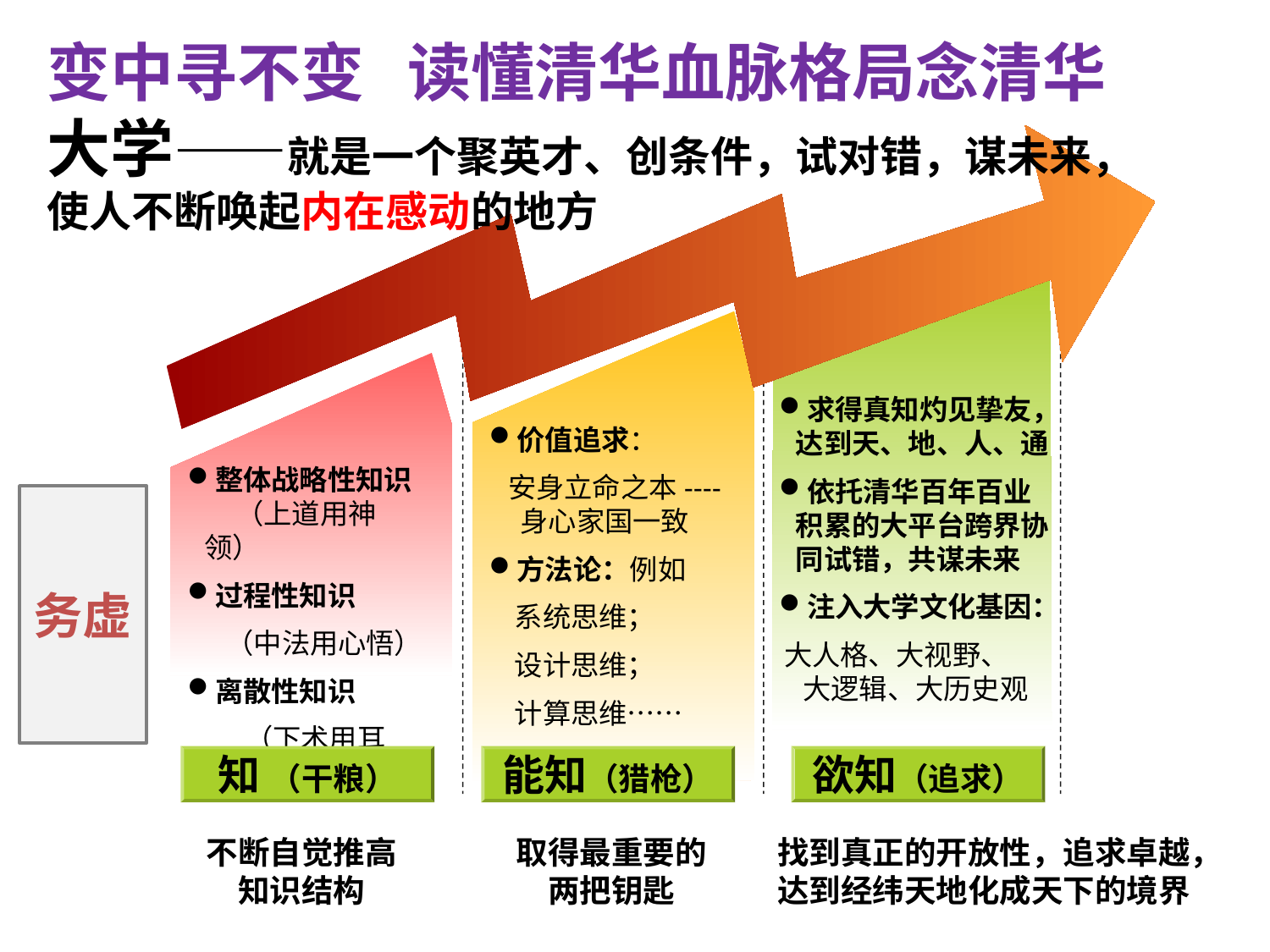

变中寻不变   读懂清华血脉格局念清华大学——就是一个聚英才、创条件，试对错，谋未来，
使人不断唤起内在感动的地方

整体战略性知识        （上道用神领）
过程性知识
     （中法用心悟）
离散性知识
        （下术用耳听）

知 （干粮）
不断自觉推高
知识结构
求得真知灼见挚友，达到天、地、人、通
依托清华百年百业积累的大平台跨界协同试错，共谋未来
注入大学文化基因：
大人格、大视野、       大逻辑、大历史观
价值追求：
  安身立命之本----   身心家国一致
方法论：例如
   系统思维；
   设计思维；
   计算思维……

务虚
能知（猎枪）
欲知（追求）
取得最重要的
两把钥匙
找到真正的开放性，追求卓越，
达到经纬天地化成天下的境界